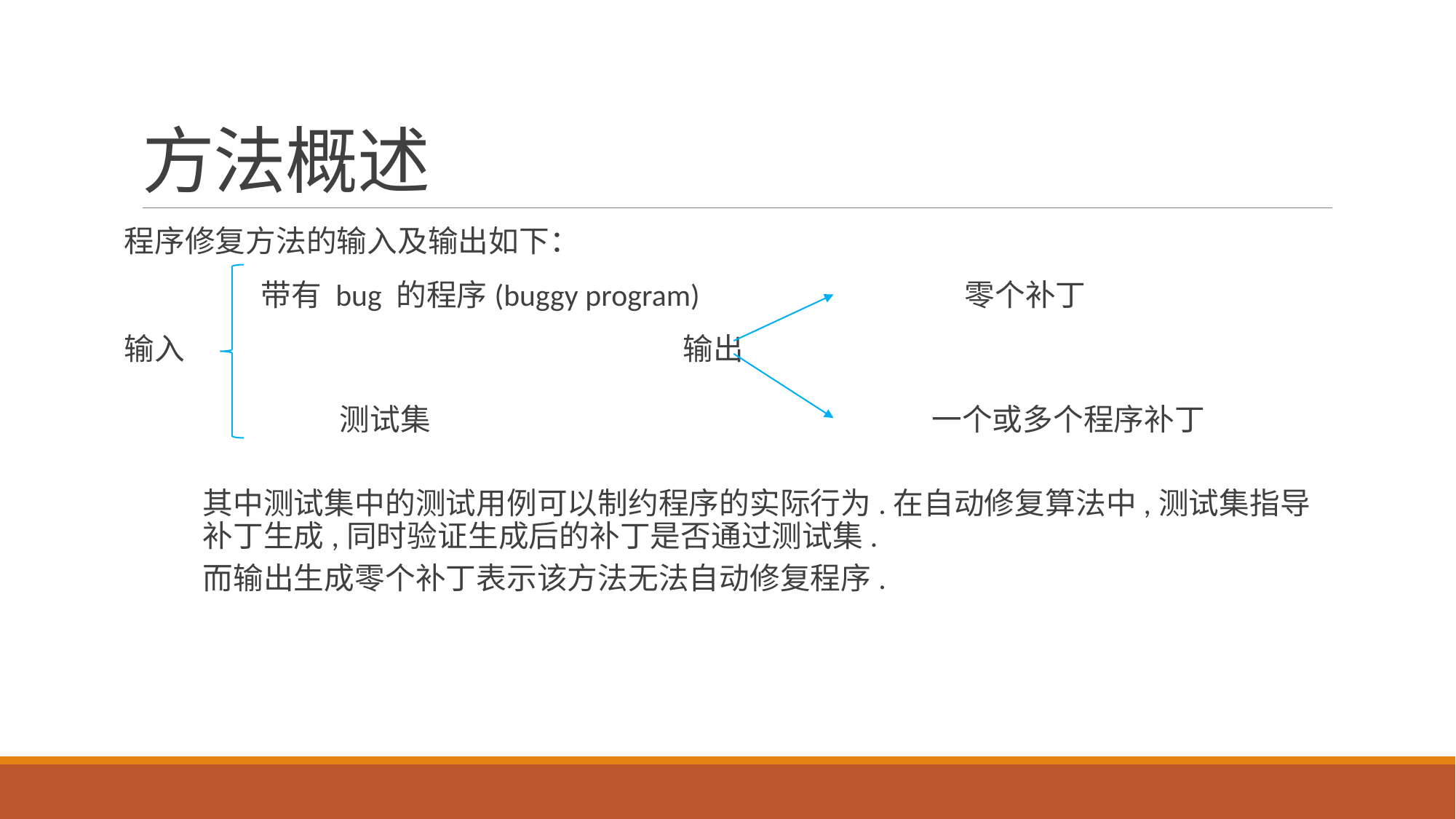

# 方法概述
程序修复方法的输入及输出如下：
       	   带有 bug 的程序(buggy program)		          零个补丁
输入					  输出

	   测试集				           一个或多个程序补丁

其中测试集中的测试用例可以制约程序的实际行为.在自动修复算法中,测试集指导补丁生成,同时验证生成后的补丁是否通过测试集.
而输出生成零个补丁表示该方法无法自动修复程序.